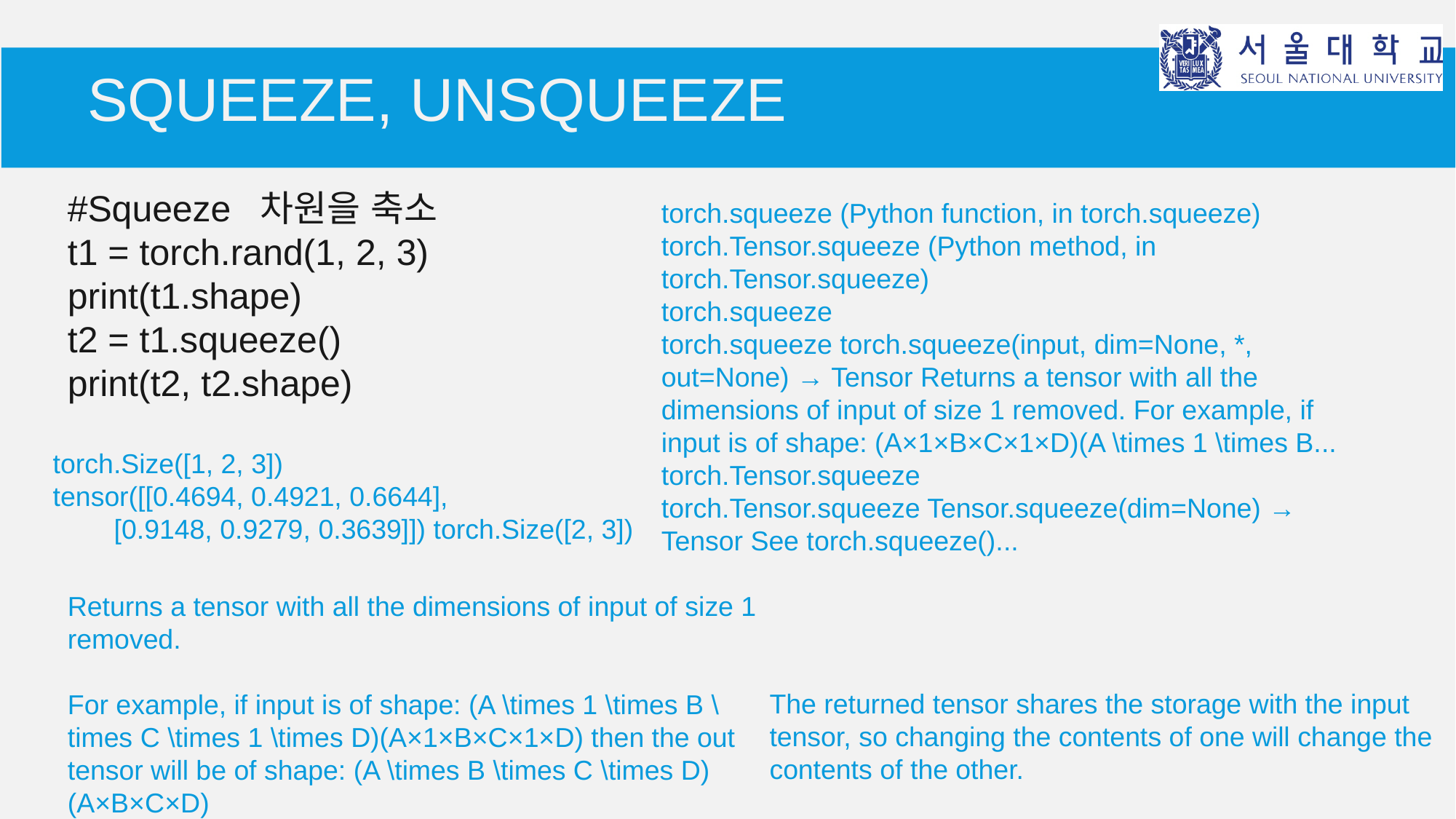

# Squeeze, unsqueeze
#Squeeze  차원을 축소
t1 = torch.rand(1, 2, 3)
print(t1.shape)
t2 = t1.squeeze()
print(t2, t2.shape)
torch.squeeze (Python function, in torch.squeeze)
torch.Tensor.squeeze (Python method, in torch.Tensor.squeeze)
torch.squeeze
torch.squeeze torch.squeeze(input, dim=None, *, out=None) → Tensor Returns a tensor with all the dimensions of input of size 1 removed. For example, if input is of shape: (A×1×B×C×1×D)(A \times 1 \times B...
torch.Tensor.squeeze
torch.Tensor.squeeze Tensor.squeeze(dim=None) → Tensor See torch.squeeze()...
torch.Size([1, 2, 3])
tensor([[0.4694, 0.4921, 0.6644],
        [0.9148, 0.9279, 0.3639]]) torch.Size([2, 3])
Returns a tensor with all the dimensions of input of size 1 removed.

For example, if input is of shape: (A \times 1 \times B \times C \times 1 \times D)(A×1×B×C×1×D) then the out tensor will be of shape: (A \times B \times C \times D)(A×B×C×D)
The returned tensor shares the storage with the input tensor, so changing the contents of one will change the contents of the other.